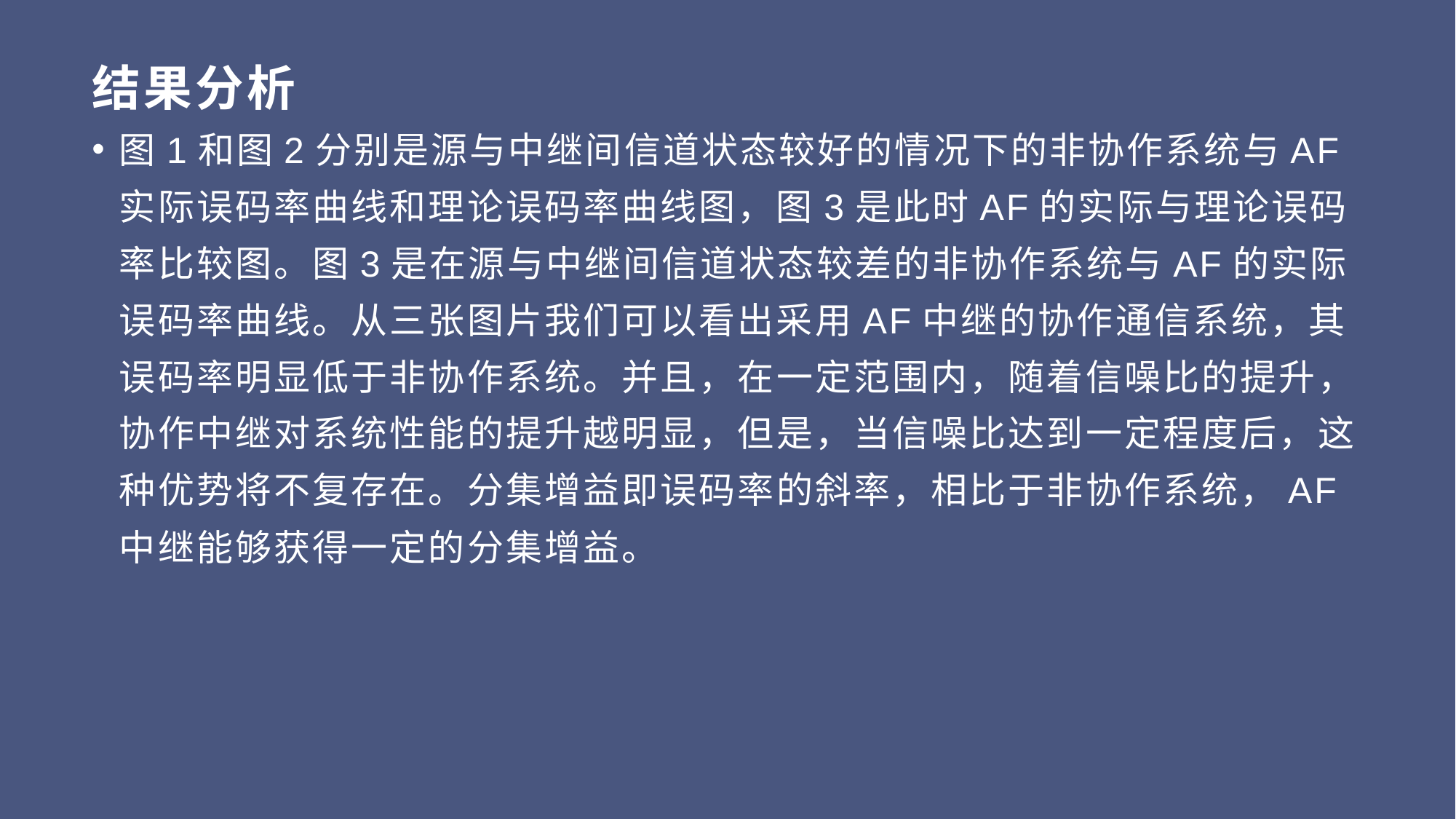

# 结果分析
图1和图2分别是源与中继间信道状态较好的情况下的非协作系统与AF实际误码率曲线和理论误码率曲线图，图3是此时AF的实际与理论误码率比较图。图3是在源与中继间信道状态较差的非协作系统与AF的实际误码率曲线。从三张图片我们可以看出采用AF中继的协作通信系统，其误码率明显低于非协作系统。并且，在一定范围内，随着信噪比的提升，协作中继对系统性能的提升越明显，但是，当信噪比达到一定程度后，这种优势将不复存在。分集增益即误码率的斜率，相比于非协作系统，AF中继能够获得一定的分集增益。